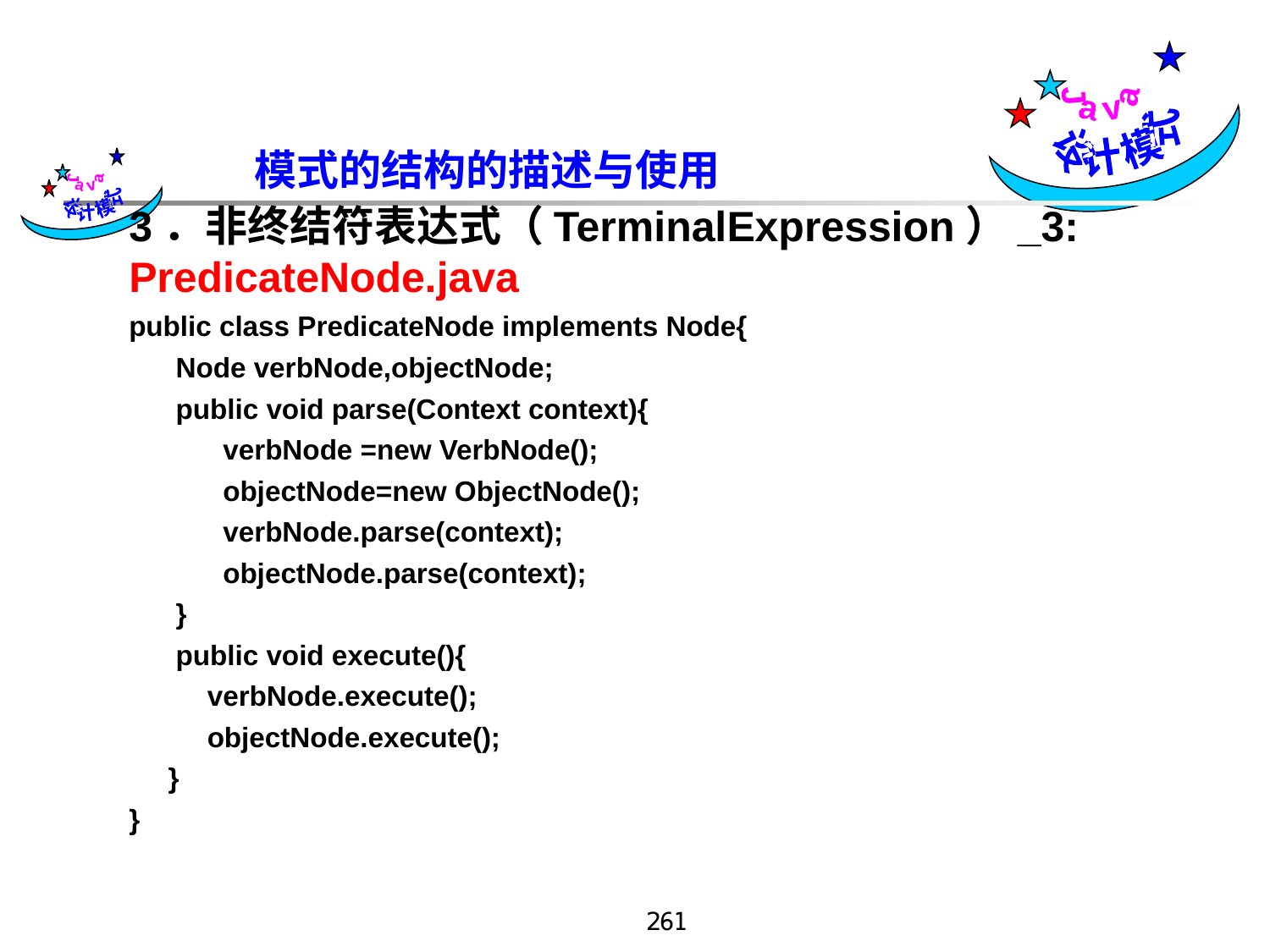

Java
设计模式

模式的结构的描述与使用

  Java
设计模式

3．非终结符表达式（TerminalExpression）_3: PredicateNode.java
public class PredicateNode implements Node{
      Node verbNode,objectNode;
      public void parse(Context context){
            verbNode =new VerbNode();
            objectNode=new ObjectNode();
            verbNode.parse(context);
            objectNode.parse(context);
      }
      public void execute(){
          verbNode.execute();
          objectNode.execute();
     }
}

261